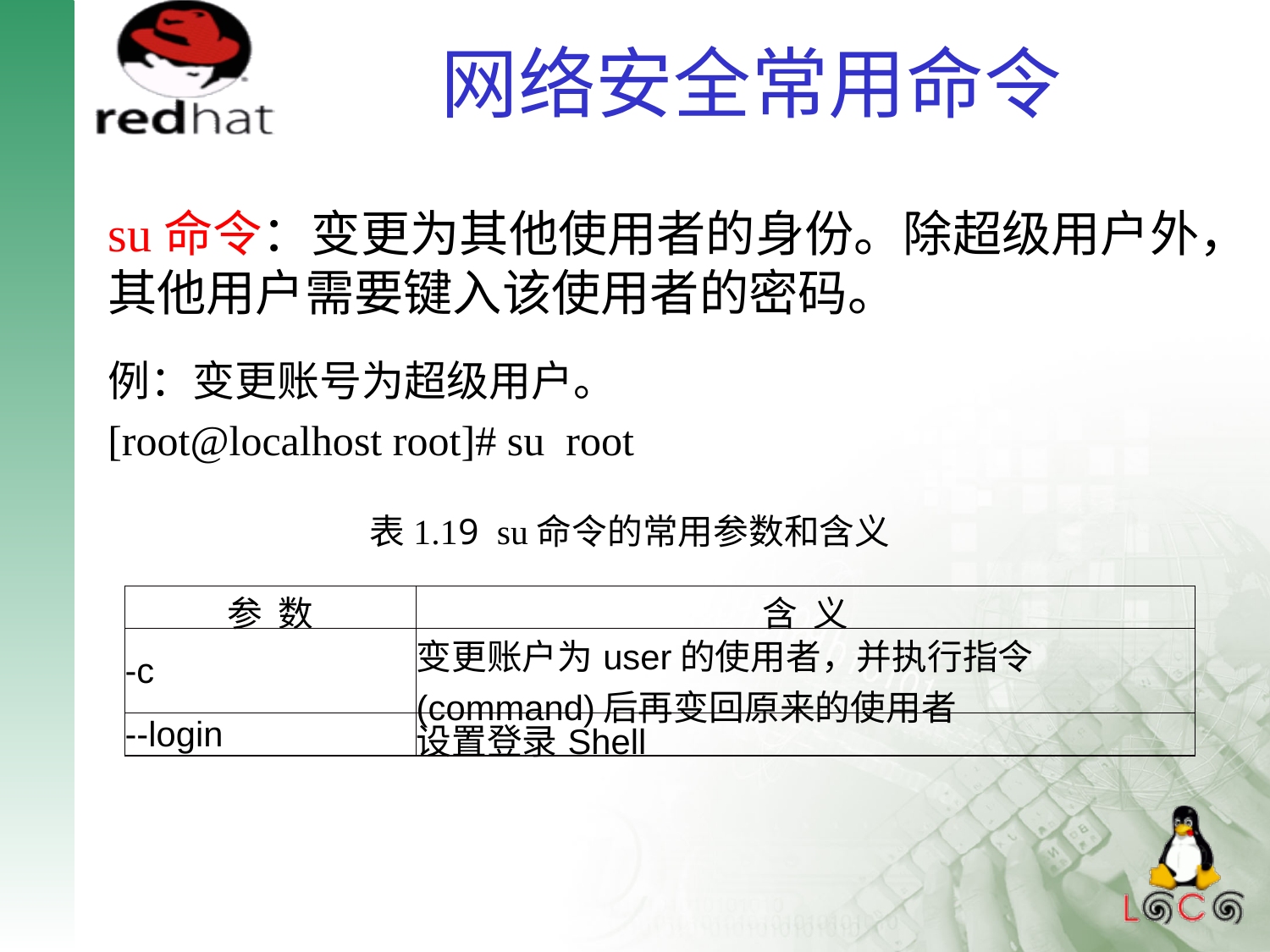

# 网络安全常用命令
su命令：变更为其他使用者的身份。除超级用户外，其他用户需要键入该使用者的密码。

例：变更账号为超级用户。
[root@localhost root]# su  root
表1.19  su命令的常用参数和含义
| 参 数 | 含 义 |
| --- | --- |
| -c | 变更账户为user的使用者，并执行指令(command)后再变回原来的使用者 |
| --login | 设置登录Shell |